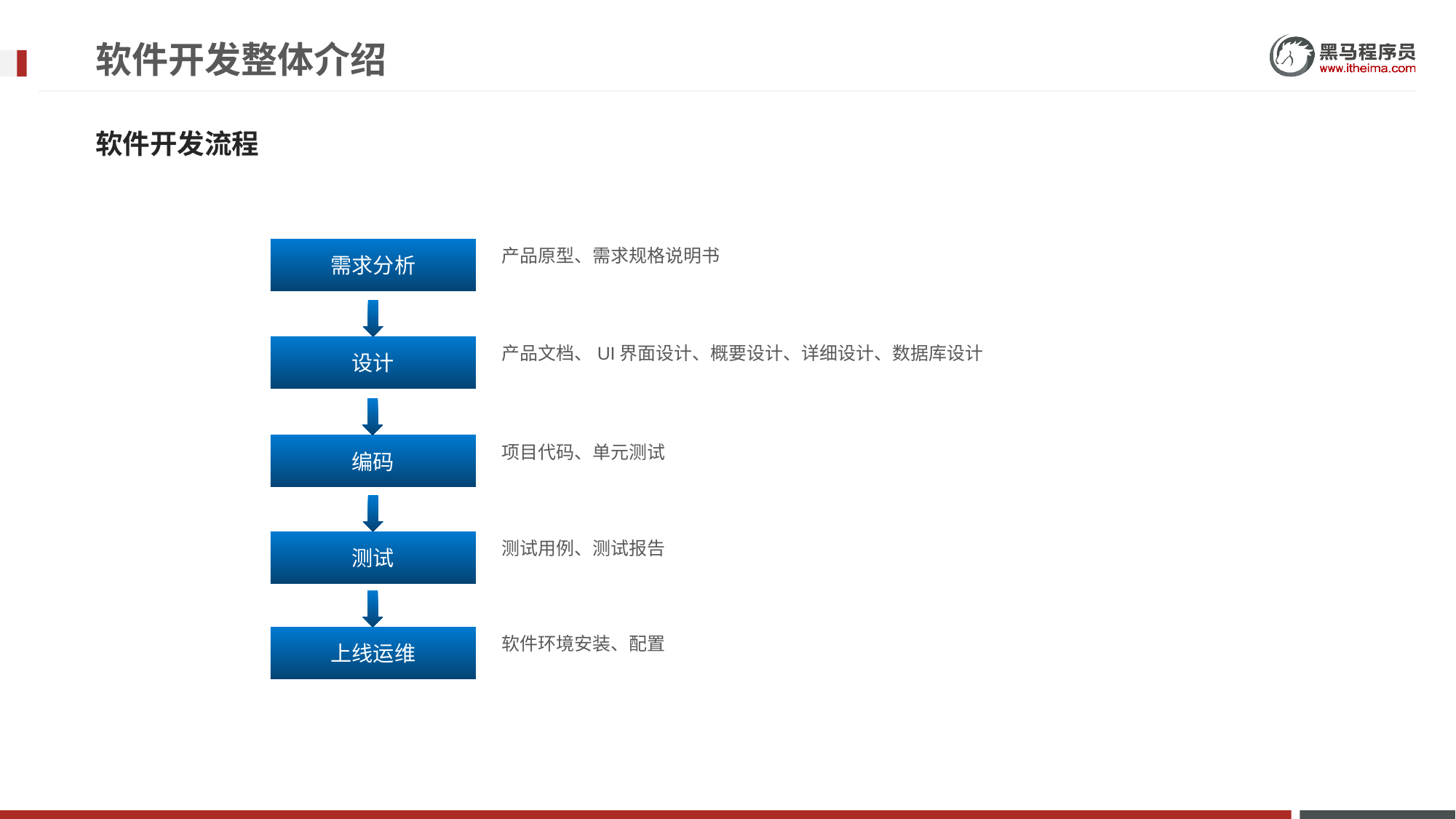

# 软件开发整体介绍
软件开发流程
需求分析
产品原型、需求规格说明书

设计
产品文档、UI界面设计、概要设计、详细设计、数据库设计

编码
项目代码、单元测试

测试
测试用例、测试报告

上线运维
软件环境安装、配置